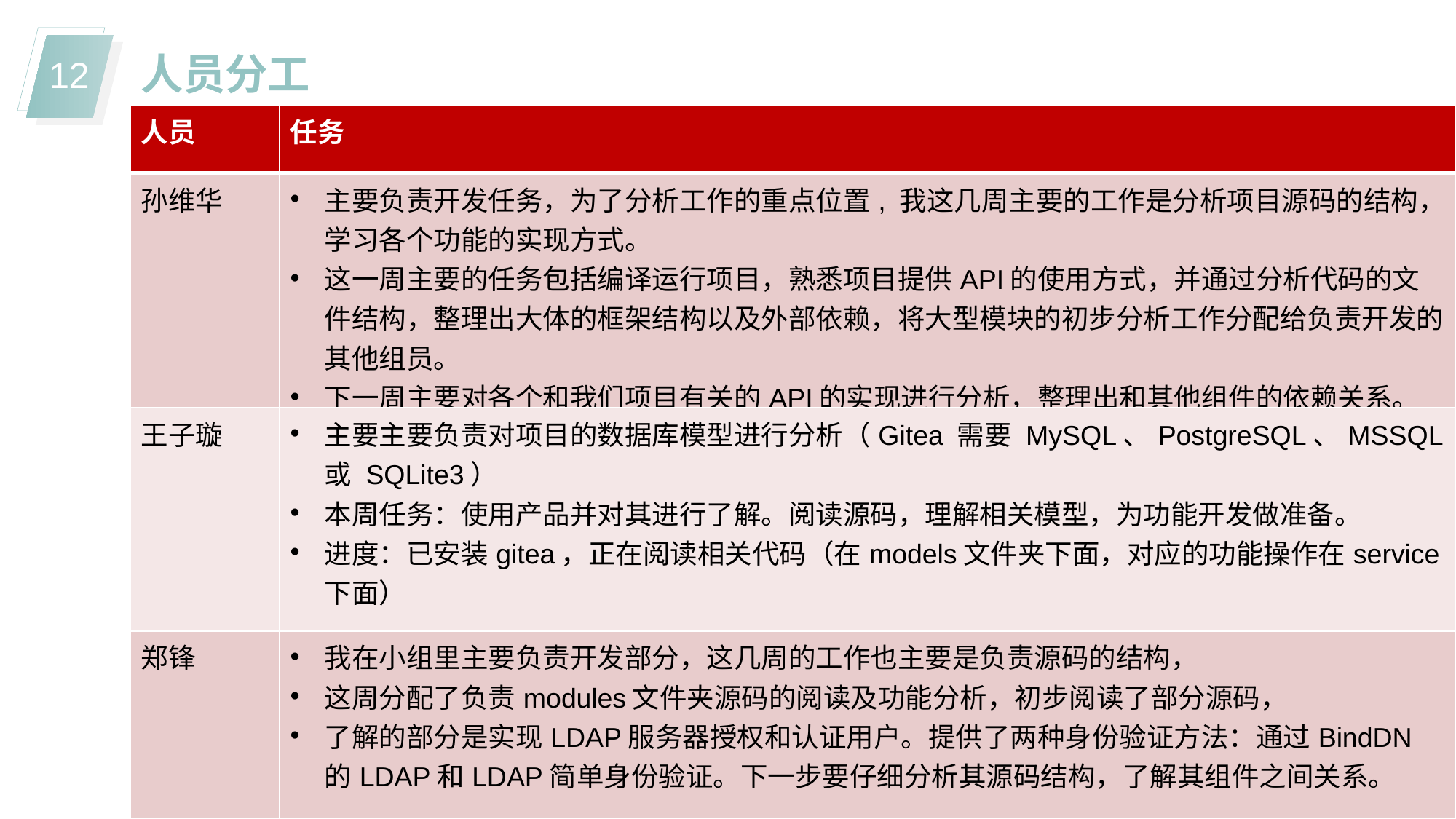

人员分工
| 人员 | 任务 |
| --- | --- |
| 孙维华 | 主要负责开发任务，为了分析工作的重点位置, 我这几周主要的工作是分析项目源码的结构，学习各个功能的实现方式。 这一周主要的任务包括编译运行项目，熟悉项目提供API的使用方式，并通过分析代码的文件结构，整理出大体的框架结构以及外部依赖，将大型模块的初步分析工作分配给负责开发的其他组员。 下一周主要对各个和我们项目有关的API的实现进行分析，整理出和其他组件的依赖关系。 |
| 王子璇 | 主要主要负责对项目的数据库模型进行分析（Gitea 需要 MySQL、PostgreSQL、MSSQL 或 SQLite3） 本周任务：使用产品并对其进行了解。阅读源码，理解相关模型，为功能开发做准备。 进度：已安装gitea，正在阅读相关代码（在models文件夹下面，对应的功能操作在service下面） |
| 郑锋 | 我在小组里主要负责开发部分，这几周的工作也主要是负责源码的结构， 这周分配了负责modules文件夹源码的阅读及功能分析，初步阅读了部分源码， 了解的部分是实现LDAP服务器授权和认证用户。提供了两种身份验证方法：通过BindDN的LDAP和LDAP简单身份验证。下一步要仔细分析其源码结构，了解其组件之间关系。 |